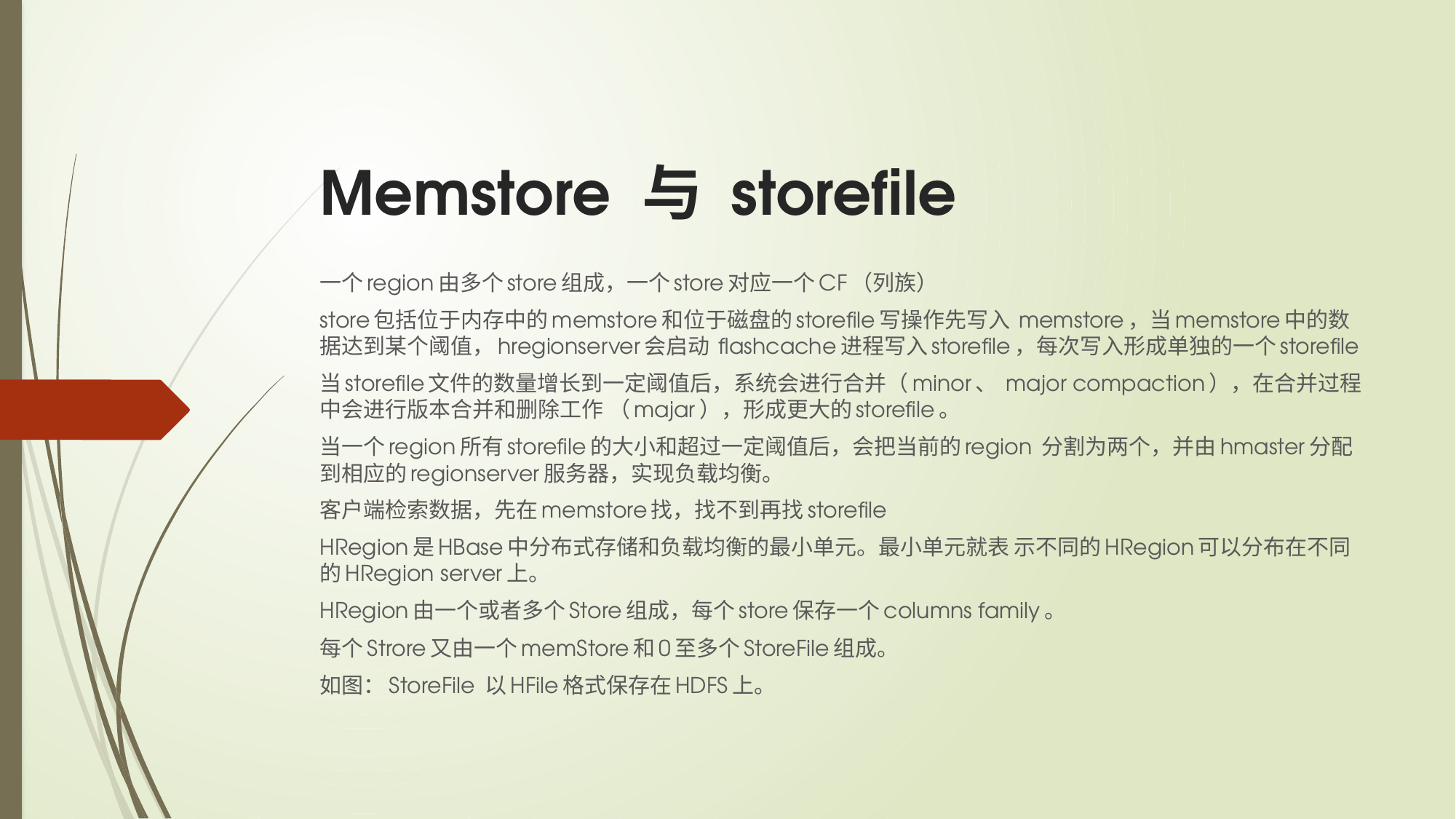

# Memstore 与 storefile
一个region由多个store组成，一个store对应一个CF（列族）
store包括位于内存中的memstore和位于磁盘的storefile写操作先写入 memstore，当memstore中的数据达到某个阈值，hregionserver会启动 flashcache进程写入storefile，每次写入形成单独的一个storefile
当storefile文件的数量增长到一定阈值后，系统会进行合并（minor、 major compaction），在合并过程中会进行版本合并和删除工作 （majar），形成更大的storefile。
当一个region所有storefile的大小和超过一定阈值后，会把当前的region 分割为两个，并由hmaster分配到相应的regionserver服务器，实现负载均衡。
客户端检索数据，先在memstore找，找不到再找storefile
HRegion是HBase中分布式存储和负载均衡的最小单元。最小单元就表 示不同的HRegion可以分布在不同的HRegion server上。
HRegion由一个或者多个Store组成，每个store保存一个columns family。
每个Strore又由一个memStore和0至多个StoreFile组成。
如图：StoreFile 以HFile格式保存在HDFS上。